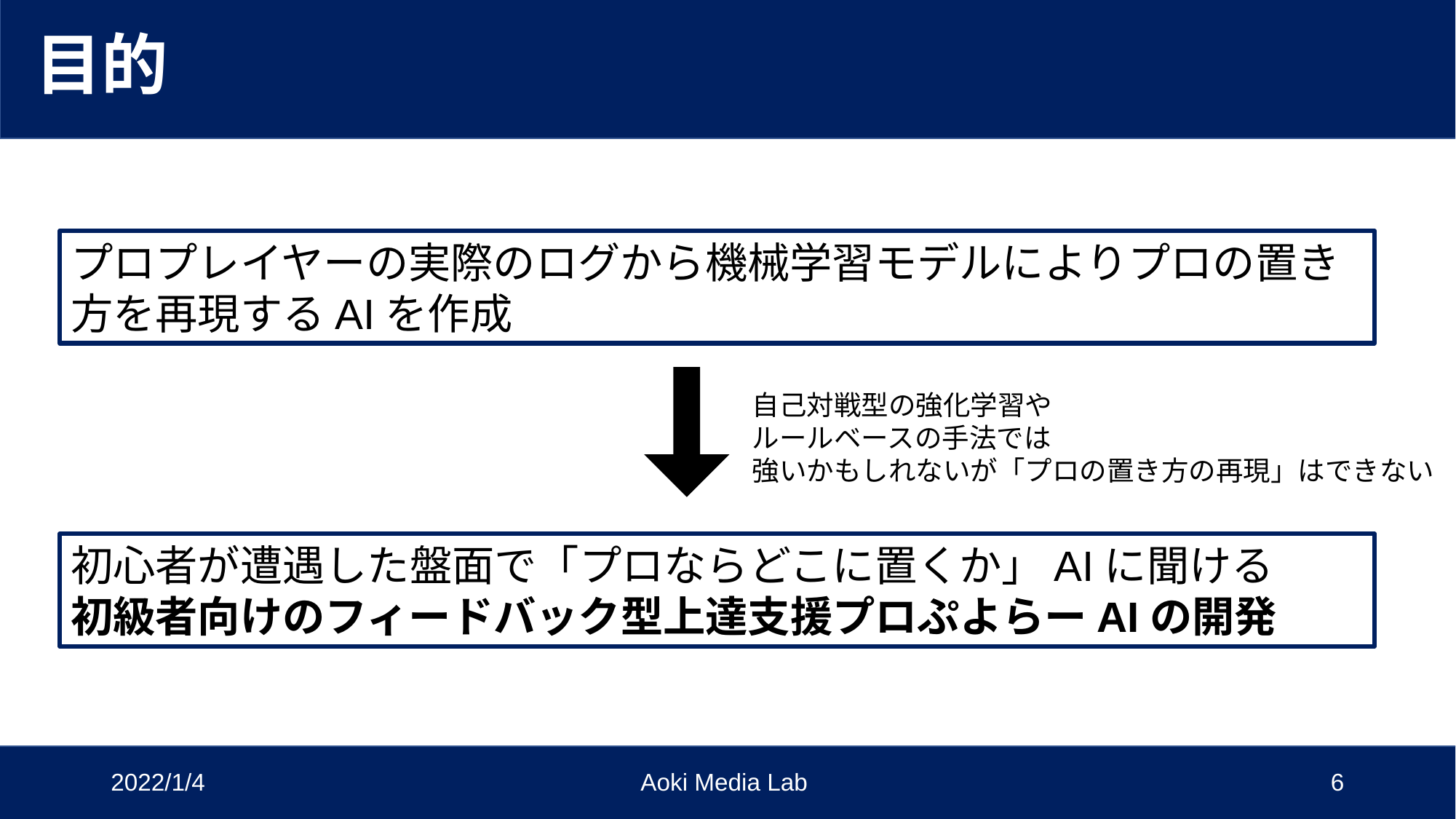

# 目的
プロプレイヤーの実際のログから機械学習モデルによりプロの置き方を再現するAIを作成
自己対戦型の強化学習や
ルールベースの手法では
強いかもしれないが「プロの置き方の再現」はできない

初心者が遭遇した盤面で「プロならどこに置くか」AIに聞ける
初級者向けのフィードバック型上達支援プロぷよらーAIの開発
2022/1/4
Aoki Media Lab
6